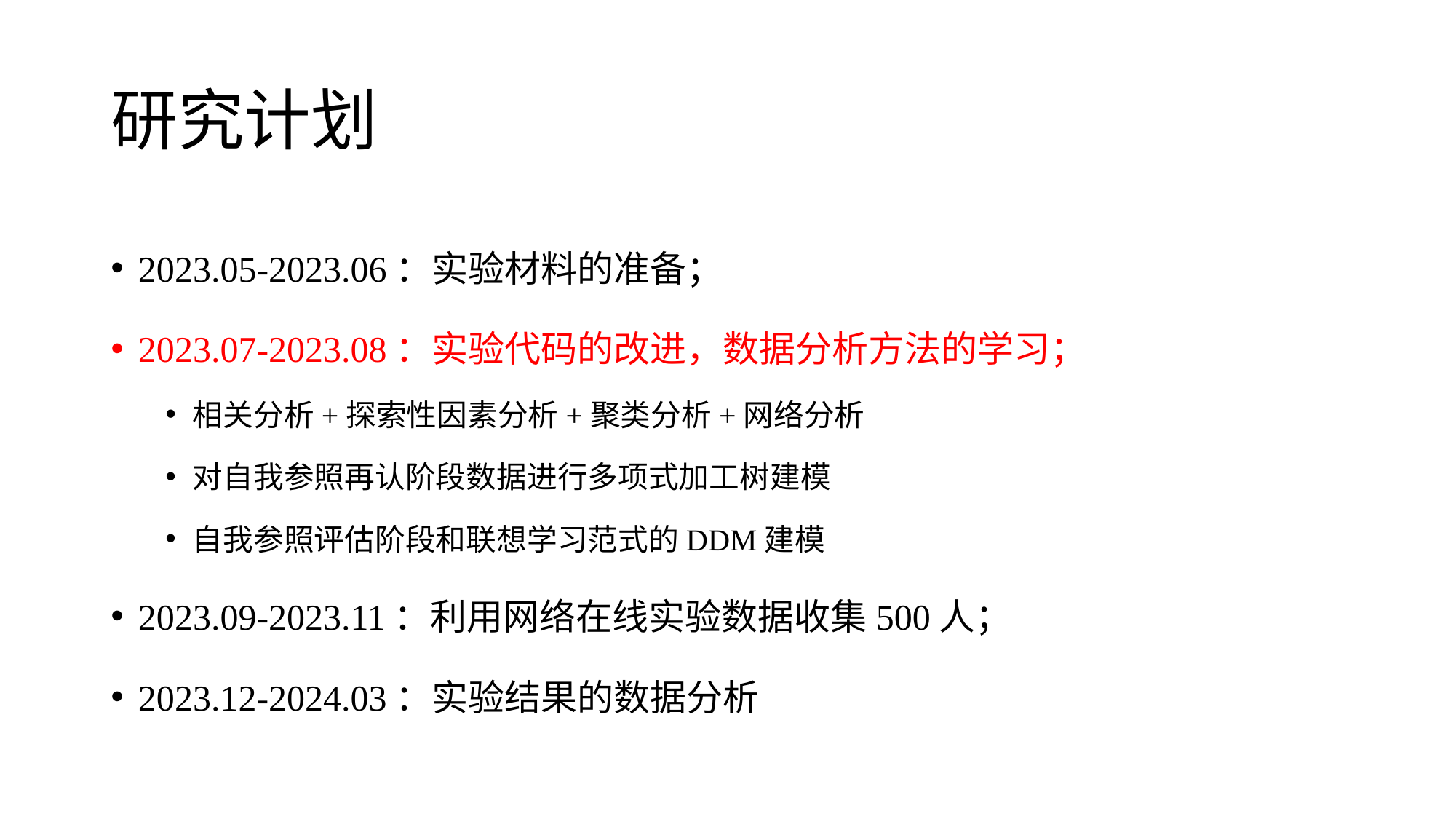

# 研究计划
2023.05-2023.06：实验材料的准备；
2023.07-2023.08：实验代码的改进，数据分析方法的学习；
相关分析+探索性因素分析+聚类分析+网络分析
对自我参照再认阶段数据进行多项式加工树建模
自我参照评估阶段和联想学习范式的DDM建模
2023.09-2023.11：利用网络在线实验数据收集500人；
2023.12-2024.03：实验结果的数据分析